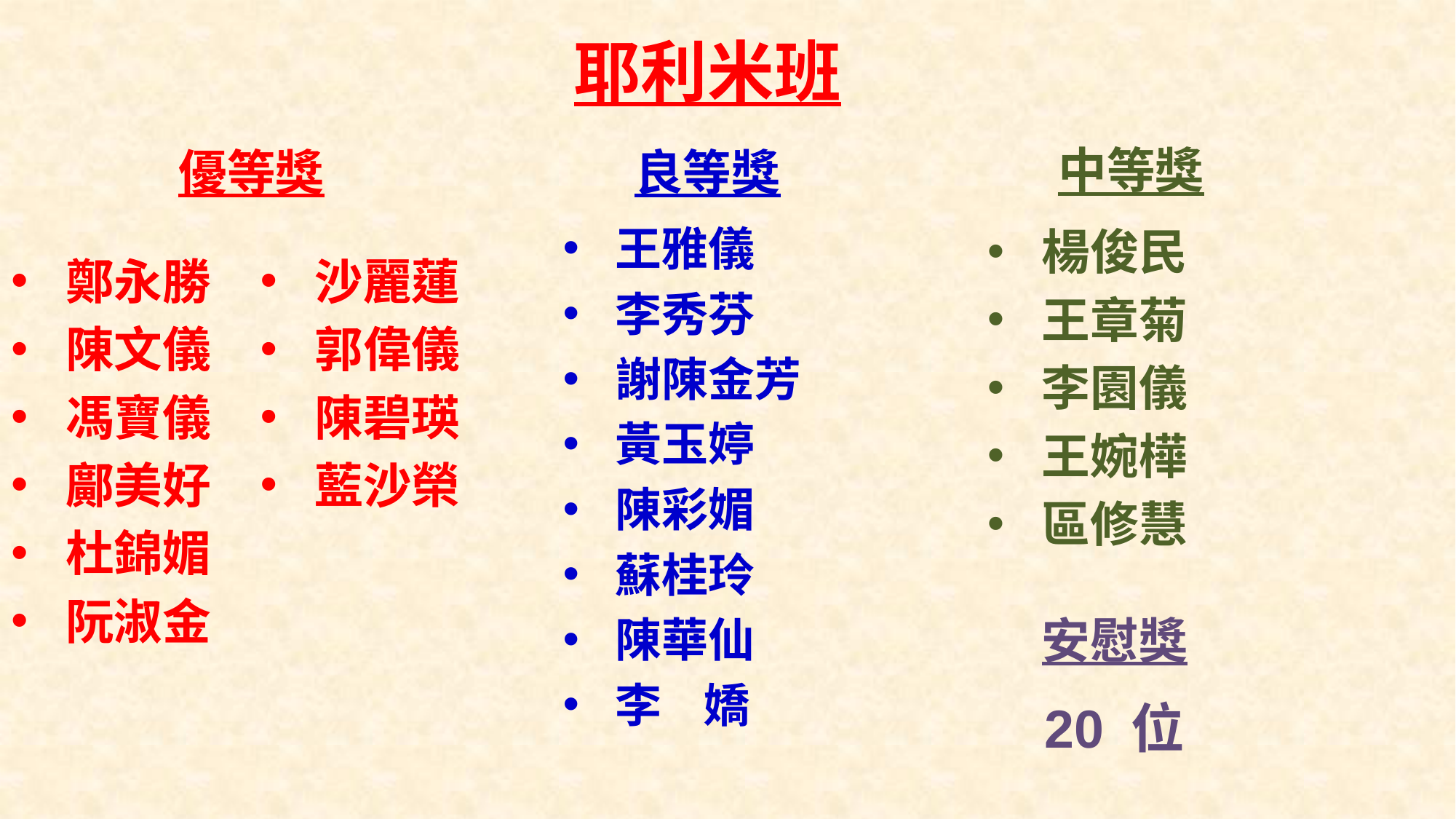

# 耶利米班
中等獎
優等獎
良等獎
楊俊民
王章菊
李園儀
王婉樺
區修慧
王雅儀
李秀芬
謝陳金芳
黃玉婷
陳彩媚
蘇桂玲
陳華仙
李    嬌
鄭永勝
陳文儀
馮寶儀
鄺美好
杜錦媚
阮淑金
沙麗蓮
郭偉儀
陳碧瑛
藍沙榮
安慰獎
20 位